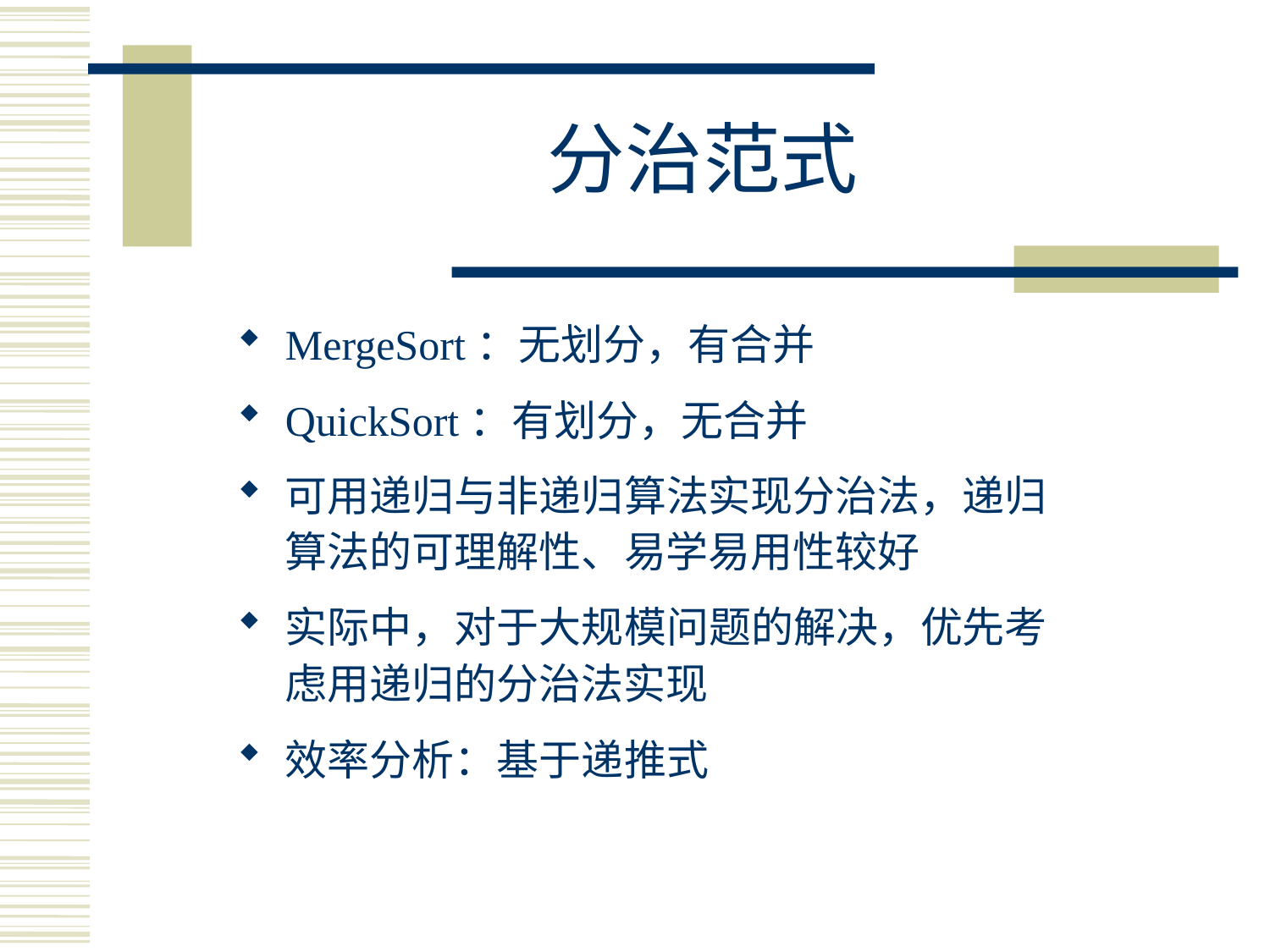

# 分治范式
MergeSort：无划分，有合并
QuickSort：有划分，无合并
可用递归与非递归算法实现分治法，递归算法的可理解性、易学易用性较好
实际中，对于大规模问题的解决，优先考虑用递归的分治法实现
效率分析：基于递推式